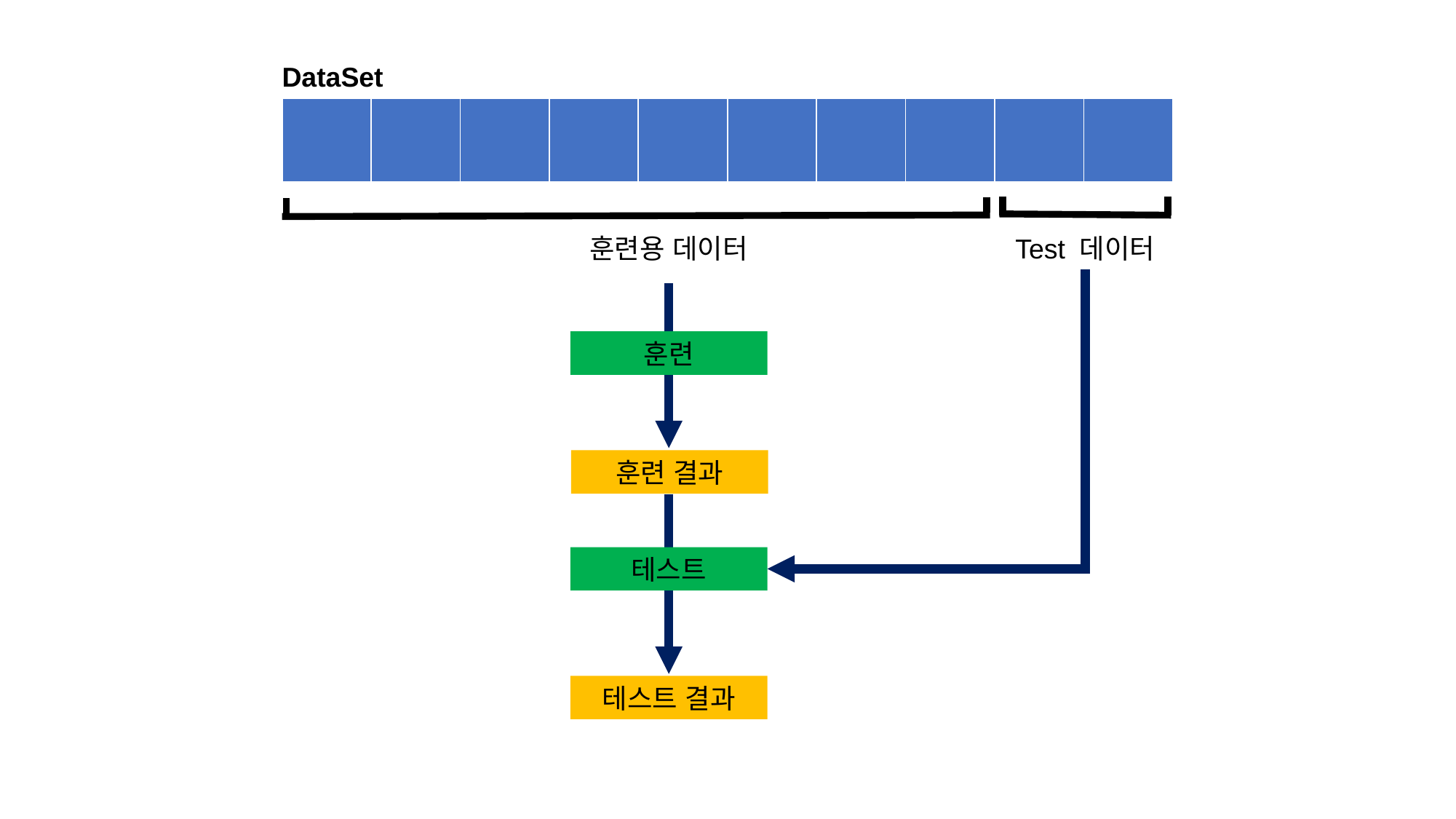

DataSet
|  |  |  |  |  |  |  |  |  |  |
| --- | --- | --- | --- | --- | --- | --- | --- | --- | --- |
훈련용 데이터
Test 데이터
훈련
훈련 결과
테스트
테스트 결과